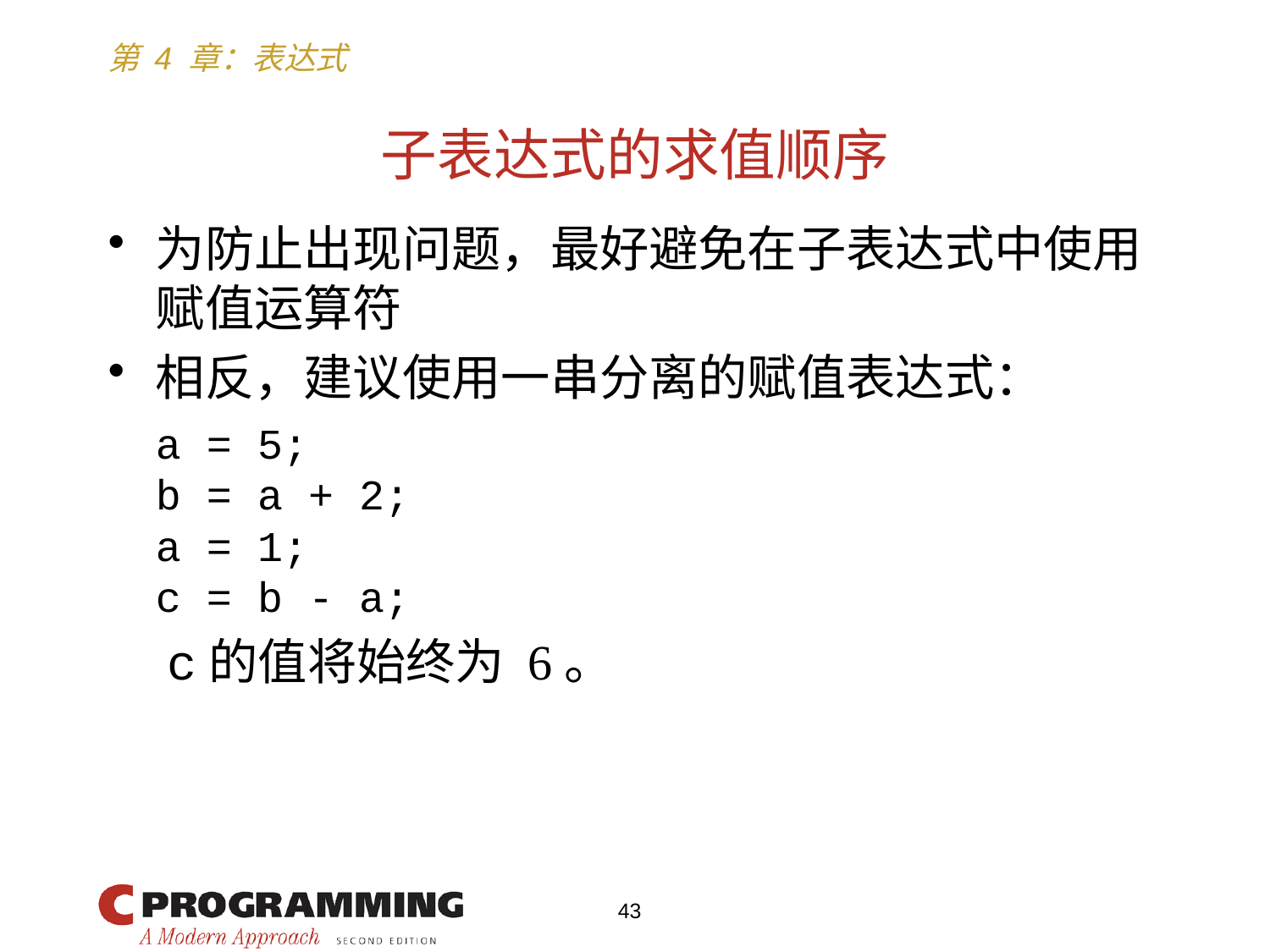

# 子表达式的求值顺序
为防止出现问题，最好避免在子表达式中使用赋值运算符
相反，建议使用一串分离的赋值表达式：
	a = 5;
	b = a + 2;
	a = 1;
	c = b - a;
  c的值将始终为 6。

43